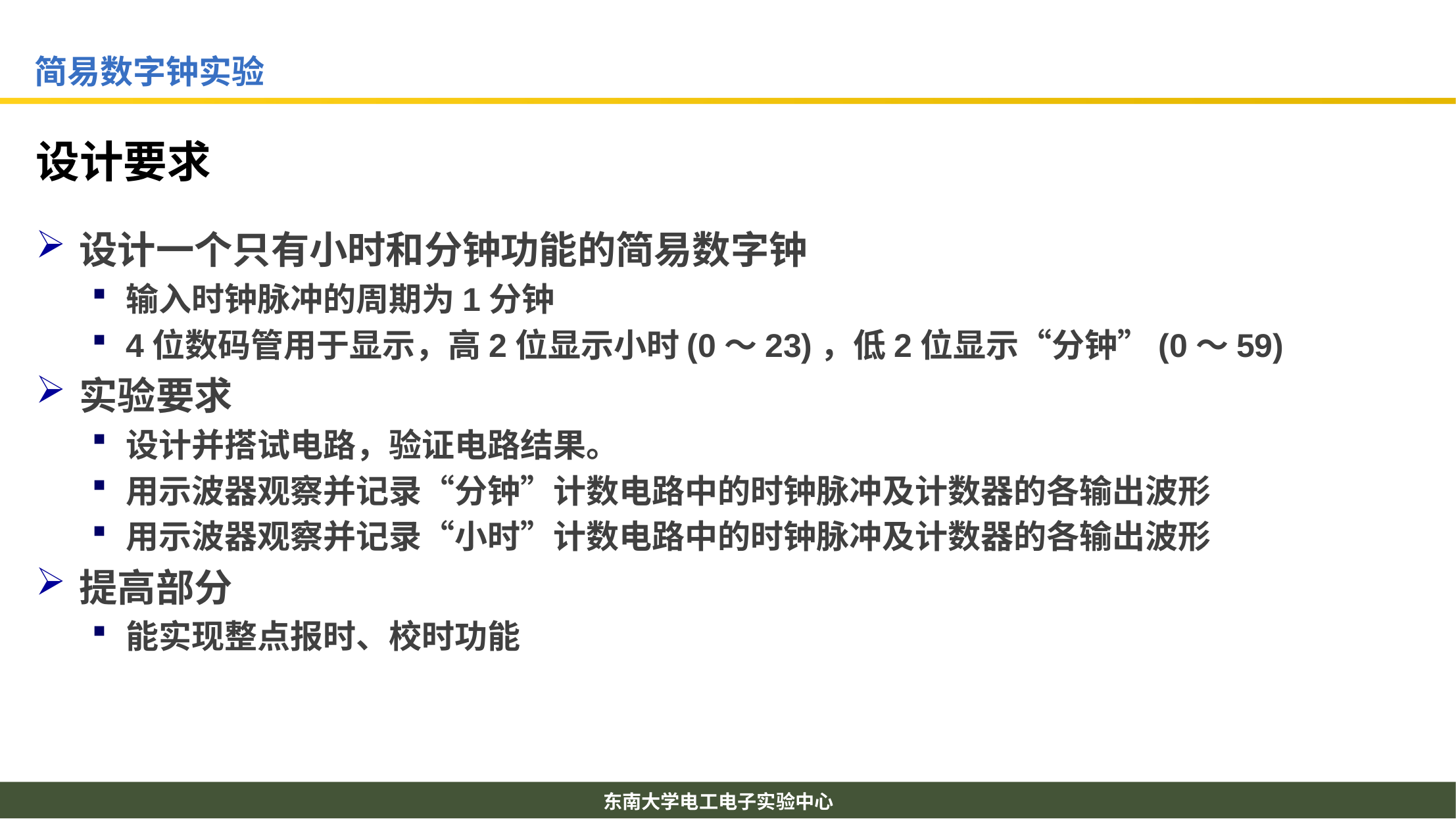

# 设计要求
设计一个只有小时和分钟功能的简易数字钟
输入时钟脉冲的周期为1分钟
4位数码管用于显示，高2位显示小时(0～23)，低2位显示“分钟”(0～59)
实验要求
设计并搭试电路，验证电路结果。
用示波器观察并记录“分钟”计数电路中的时钟脉冲及计数器的各输出波形
用示波器观察并记录“小时”计数电路中的时钟脉冲及计数器的各输出波形
提高部分
能实现整点报时、校时功能